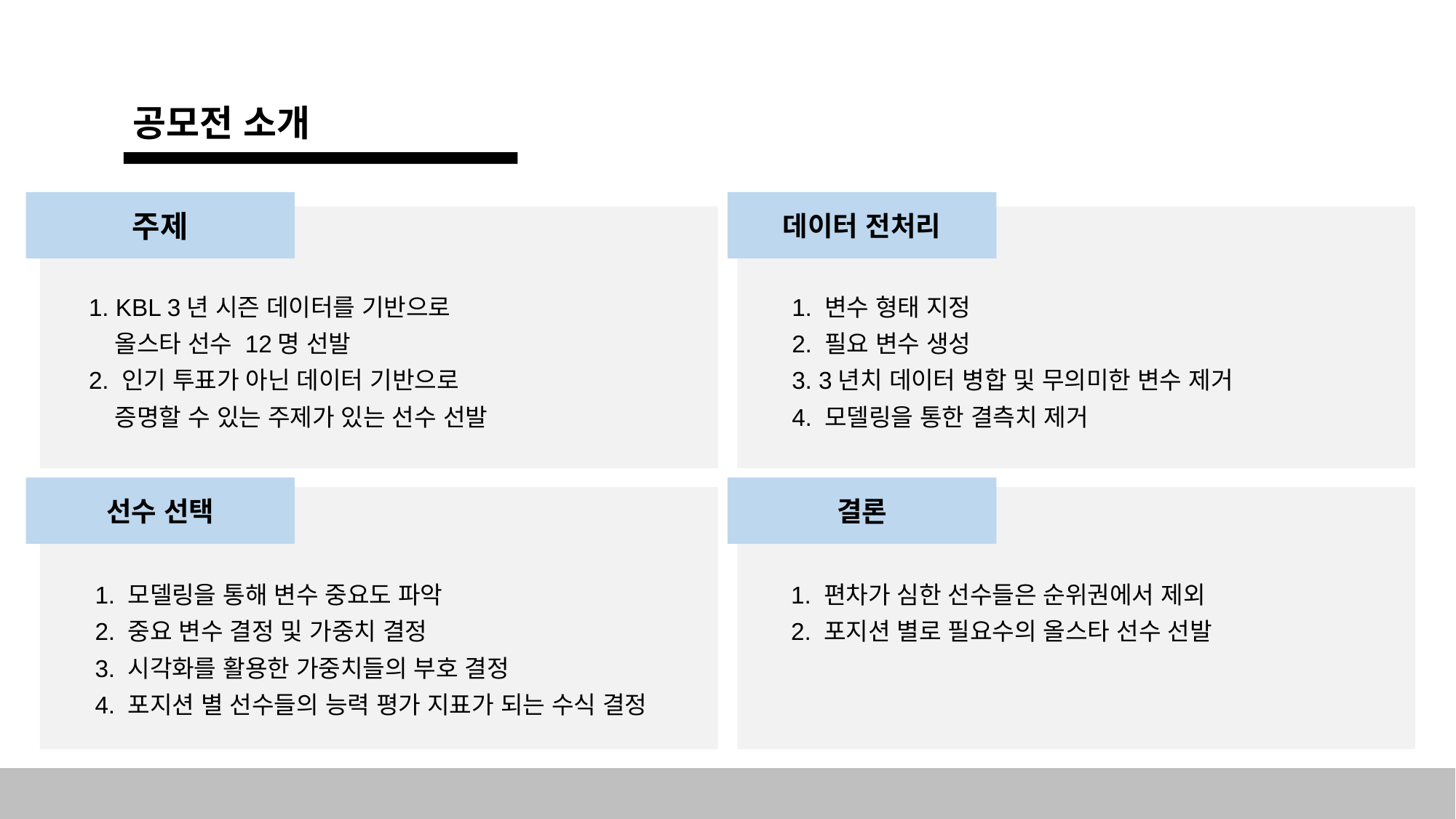

공모전 소개

주제
데이터 전처리

1. KBL 3년 시즌 데이터를 기반으로
   올스타 선수 12명 선발
2. 인기 투표가 아닌 데이터 기반으로
   증명할 수 있는 주제가 있는 선수 선발
1. 변수 형태 지정
2. 필요 변수 생성
3. 3년치 데이터 병합 및 무의미한 변수 제거
4. 모델링을 통한 결측치 제거
선수 선택
결론

1. 편차가 심한 선수들은 순위권에서 제외
2. 포지션 별로 필요수의 올스타 선수 선발
1. 모델링을 통해 변수 중요도 파악
2. 중요 변수 결정 및 가중치 결정
3. 시각화를 활용한 가중치들의 부호 결정
4. 포지션 별 선수들의 능력 평가 지표가 되는 수식 결정